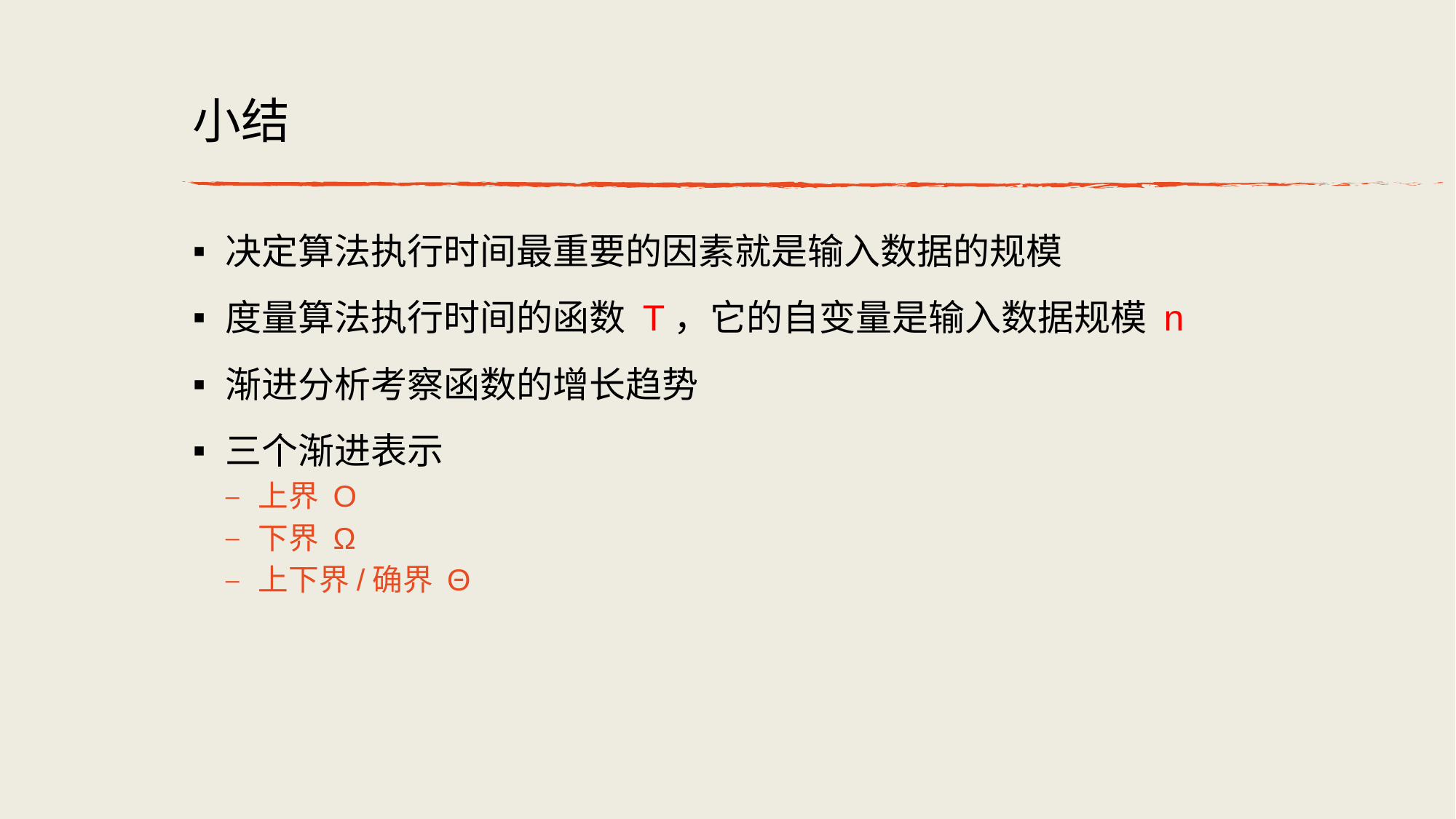

# 小结
决定算法执行时间最重要的因素就是输入数据的规模
度量算法执行时间的函数 T，它的自变量是输入数据规模 n
渐进分析考察函数的增长趋势
三个渐进表示
上界 O
下界 Ω
上下界/确界 Θ